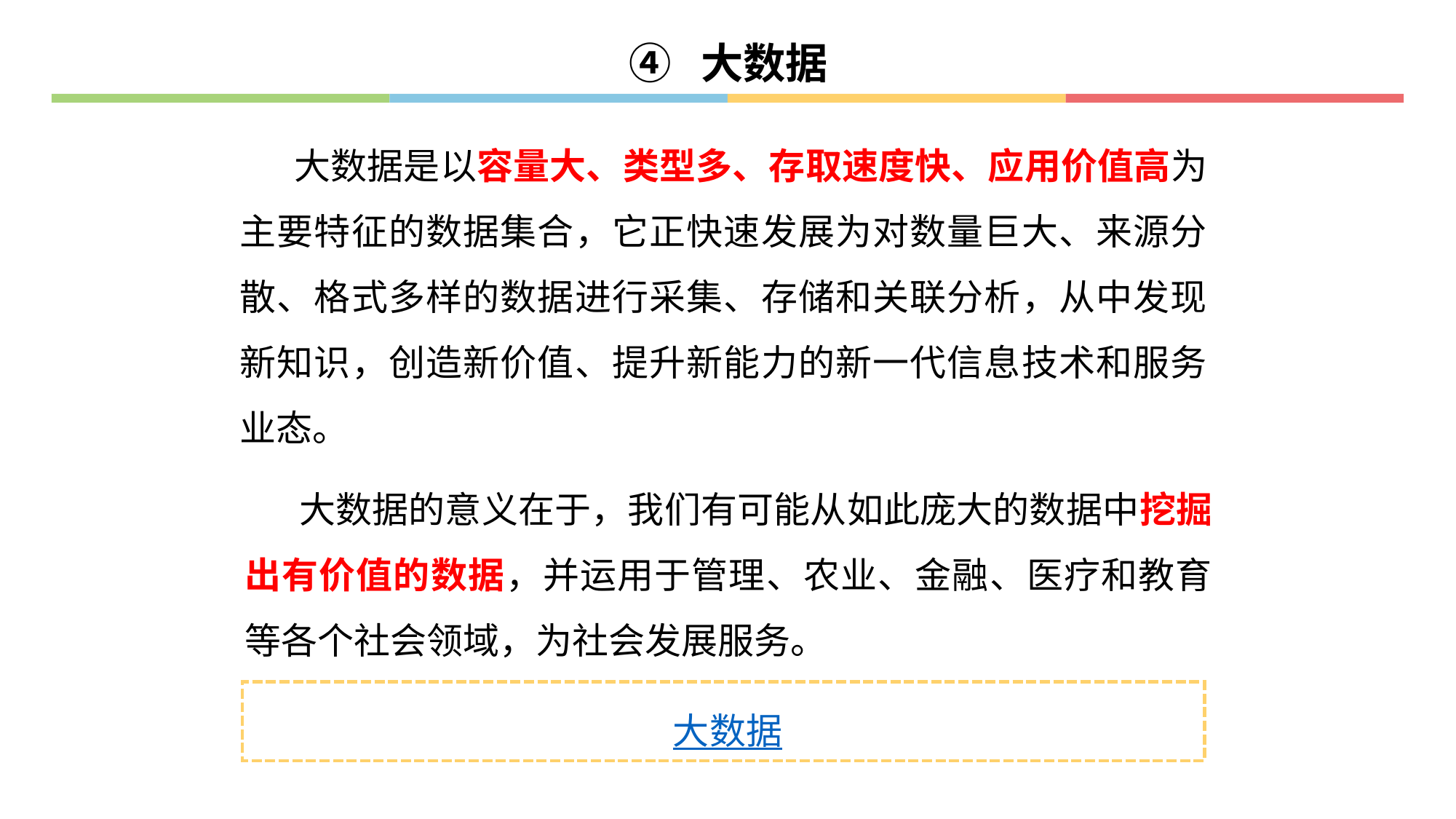

④  大数据
大数据是以容量大、类型多、存取速度快、应用价值高为主要特征的数据集合，它正快速发展为对数量巨大、来源分散、格式多样的数据进行采集、存储和关联分析，从中发现新知识，创造新价值、提升新能力的新一代信息技术和服务业态。

大数据的意义在于，我们有可能从如此庞大的数据中挖掘出有价值的数据，并运用于管理、农业、金融、医疗和教育等各个社会领域，为社会发展服务。
大数据